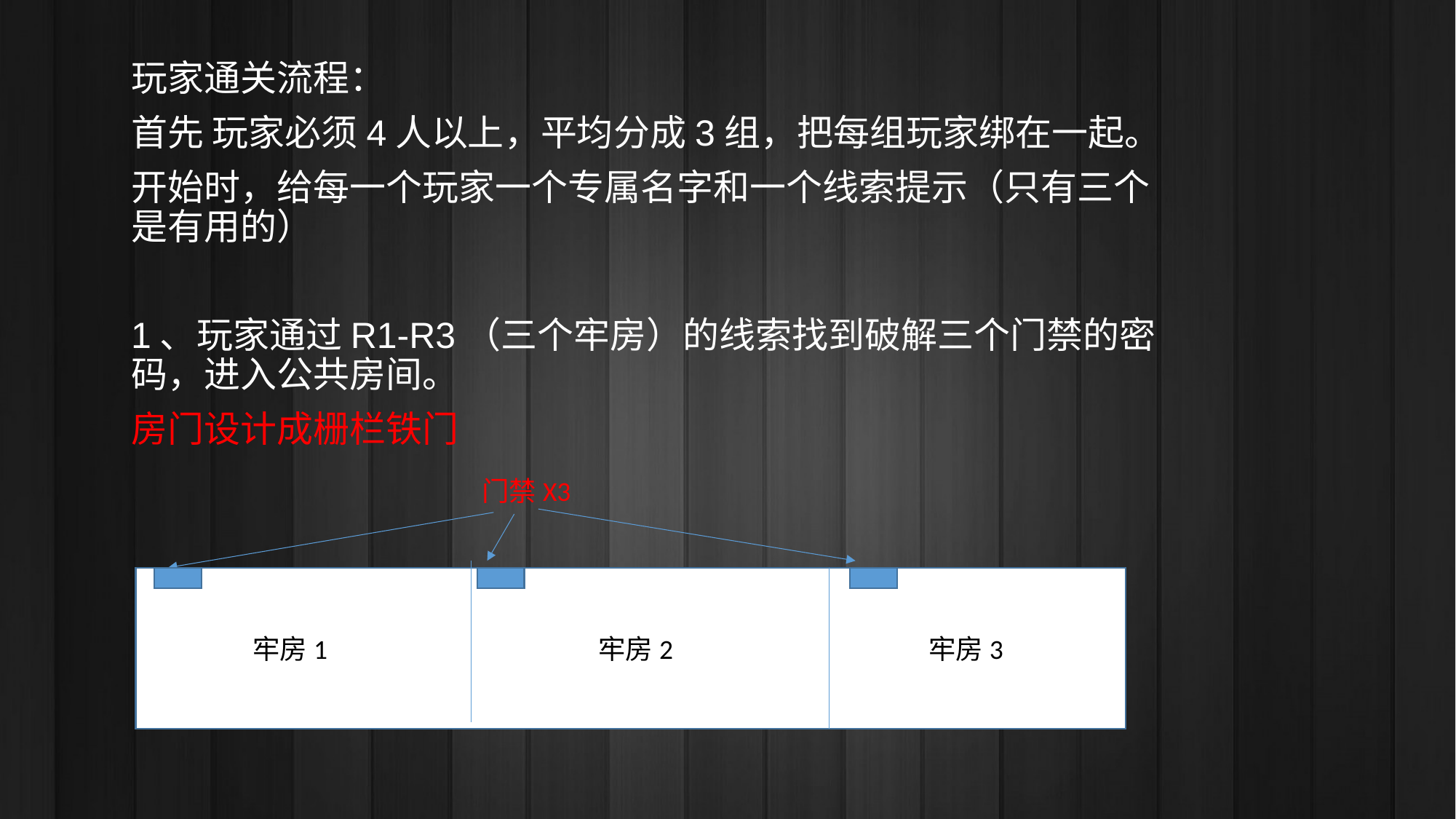

玩家通关流程：
首先 玩家必须4人以上，平均分成3组，把每组玩家绑在一起。
开始时，给每一个玩家一个专属名字和一个线索提示（只有三个是有用的）

1、玩家通过R1-R3（三个牢房）的线索找到破解三个门禁的密码，进入公共房间。
房门设计成栅栏铁门

门禁X3

牢房1
牢房3
牢房2